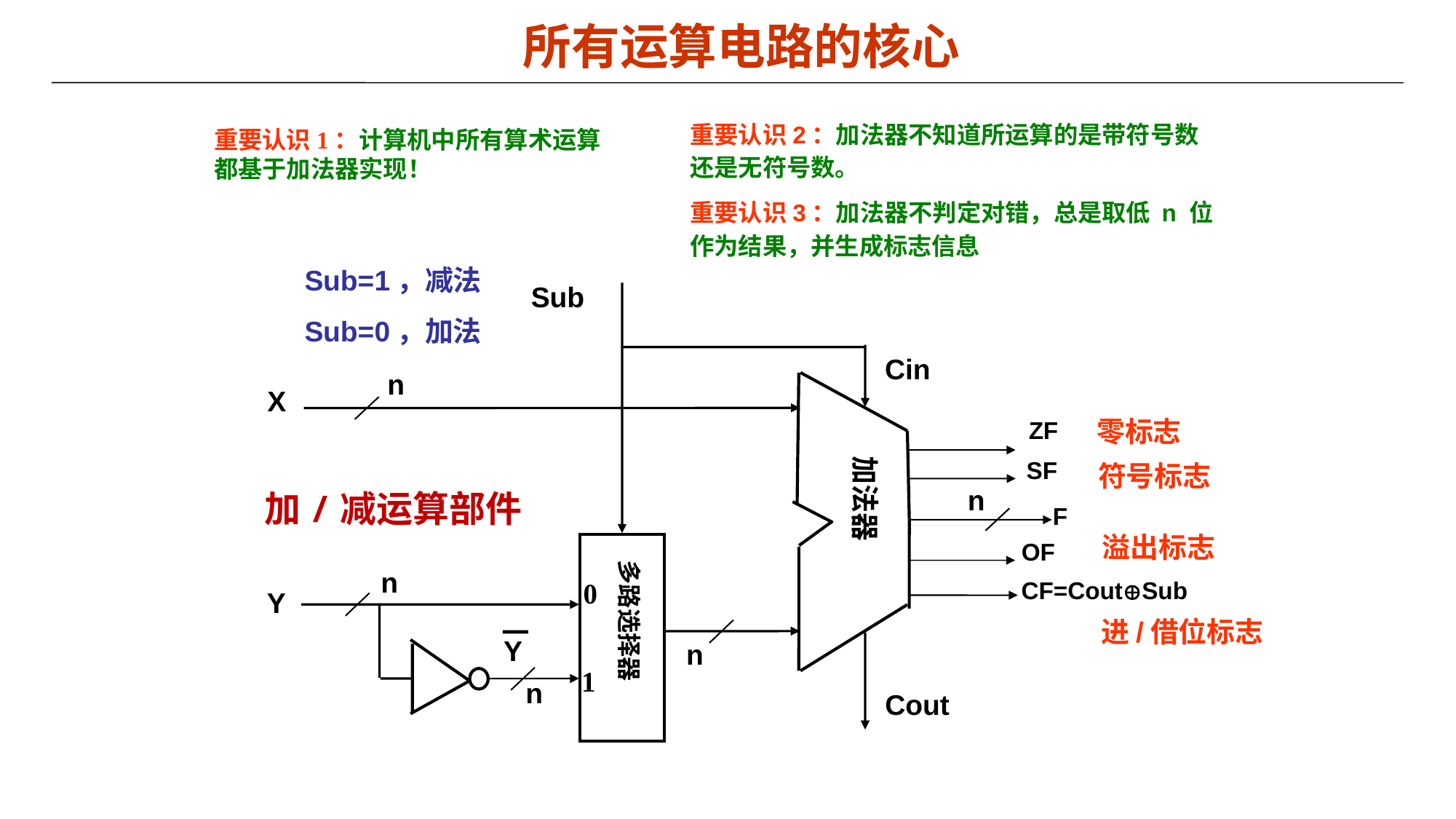

# 所有运算电路的核心
重要认识2：加法器不知道所运算的是带符号数还是无符号数。

重要认识3：加法器不判定对错，总是取低 n 位作为结果，并生成标志信息
重要认识1：计算机中所有算术运算都基于加法器实现！
Sub=1，减法
Sub=0，加法
Sub

Cin

n

X

ZF

SF

n

加/减运算部件
F

加法器

OF

n

0
CF=Cout⊕Sub
Y

Y
多路选择器

n

1

n

Cout
零标志
符号标志
溢出标志
进/借位标志